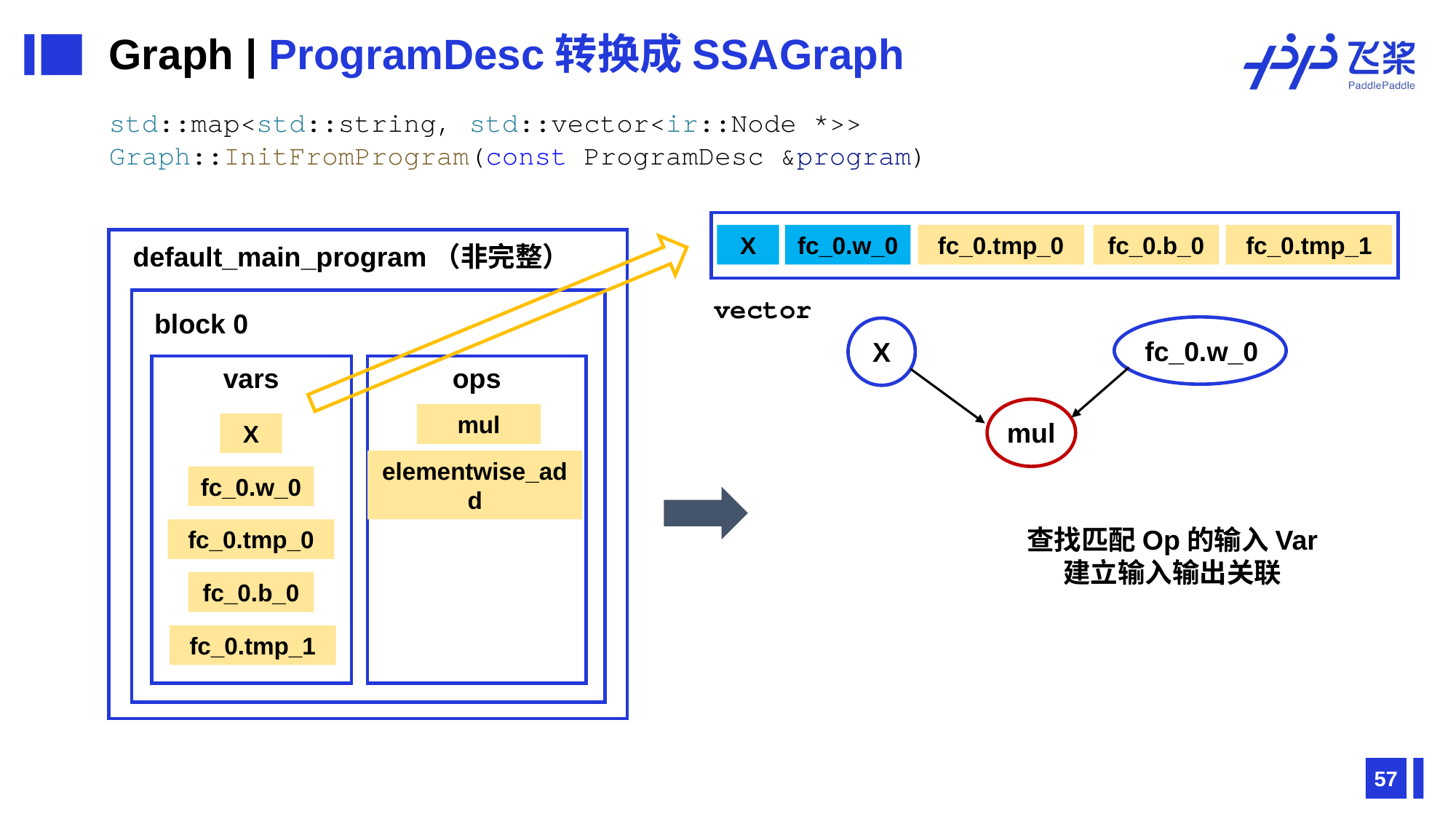

Graph | ProgramDesc转换成SSAGraph
std::map<std::string, std::vector<ir::Node *>>
Graph::InitFromProgram(const ProgramDesc &program)

X
fc_0.w_0
fc_0.tmp_0
fc_0.b_0
fc_0.tmp_1

default_main_program（非完整）

block 0
vars
ops

mul
X
elementwise_add
fc_0.w_0
fc_0.tmp_0
fc_0.b_0
fc_0.tmp_1
vector

fc_0.w_0

X

mul

查找匹配Op的输入Var
建立输入输出关联
57